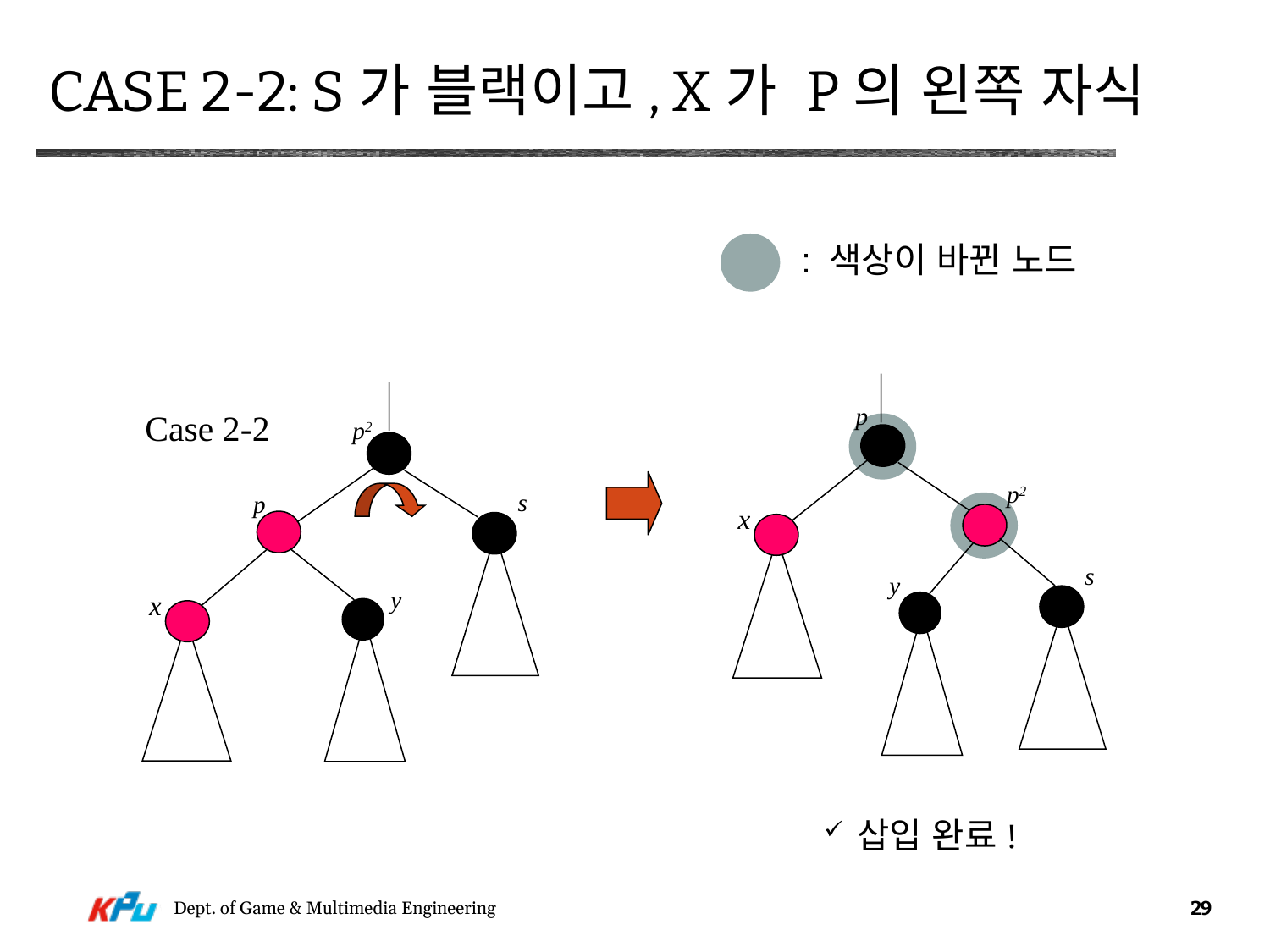

# Case 2-2: s가 블랙이고, x가 p의 왼쪽 자식

: 색상이 바뀐 노드

p
Case 2-2
p2

p2
s
p
x

s
y
y
x

 삽입 완료!
Dept. of Game & Multimedia Engineering
29